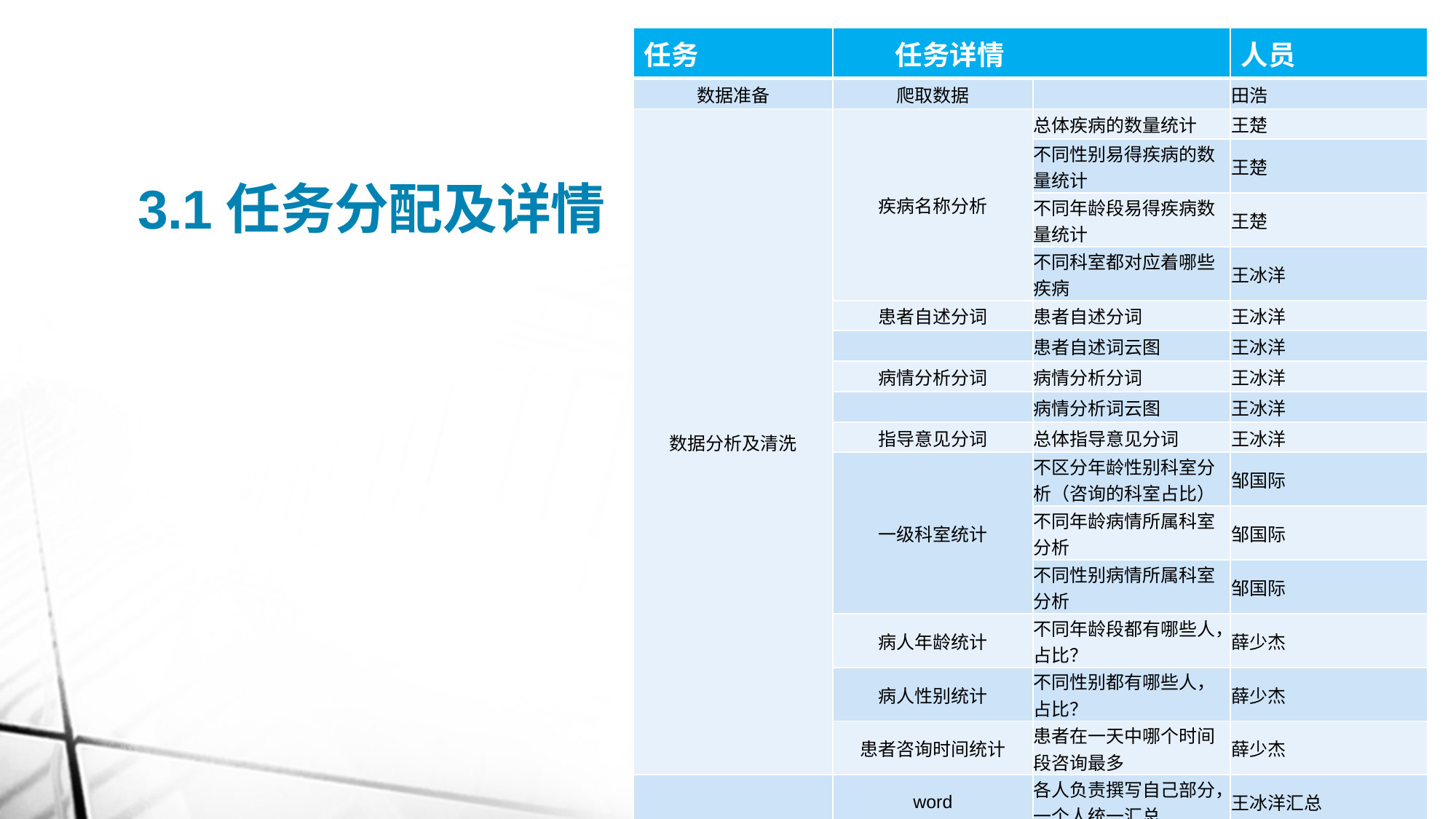

| 任务 | 任务详情 |  | 人员 |
| --- | --- | --- | --- |
| 数据准备 | 爬取数据 |  | 田浩 |
| 数据分析及清洗 | 疾病名称分析 | 总体疾病的数量统计 | 王楚 |
|  |  | 不同性别易得疾病的数量统计 | 王楚 |
|  |  | 不同年龄段易得疾病数量统计 | 王楚 |
|  |  | 不同科室都对应着哪些疾病 | 王冰洋 |
|  | 患者自述分词 | 患者自述分词 | 王冰洋 |
|  |  | 患者自述词云图 | 王冰洋 |
|  | 病情分析分词 | 病情分析分词 | 王冰洋 |
|  |  | 病情分析词云图 | 王冰洋 |
|  | 指导意见分词 | 总体指导意见分词 | 王冰洋 |
|  | 一级科室统计 | 不区分年龄性别科室分析（咨询的科室占比） | 邹国际 |
|  |  | 不同年龄病情所属科室分析 | 邹国际 |
|  |  | 不同性别病情所属科室分析 | 邹国际 |
|  | 病人年龄统计 | 不同年龄段都有哪些人，占比？ | 薛少杰 |
|  | 病人性别统计 | 不同性别都有哪些人，占比？ | 薛少杰 |
|  | 患者咨询时间统计 | 患者在一天中哪个时间段咨询最多 | 薛少杰 |
| 最终展示 | word | 各人负责撰写自己部分，一个人统一汇总 | 王冰洋汇总 |
|  | 数据可视化 |  | 韩禹 |
|  | ppt |  | 韩禹 |
# 3.1任务分配及详情